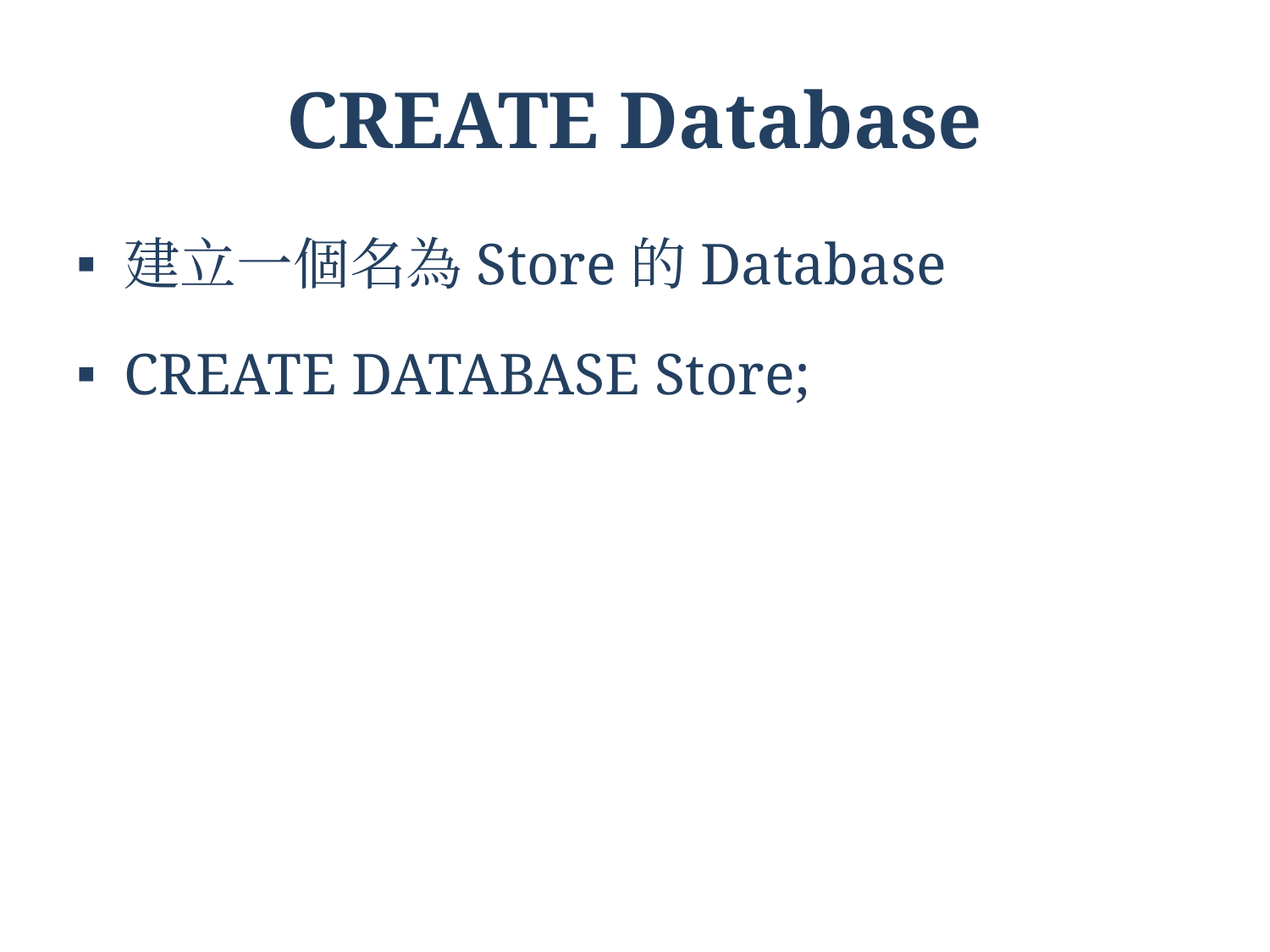

# CREATE Database
建立一個名為Store的Database
CREATE DATABASE Store;